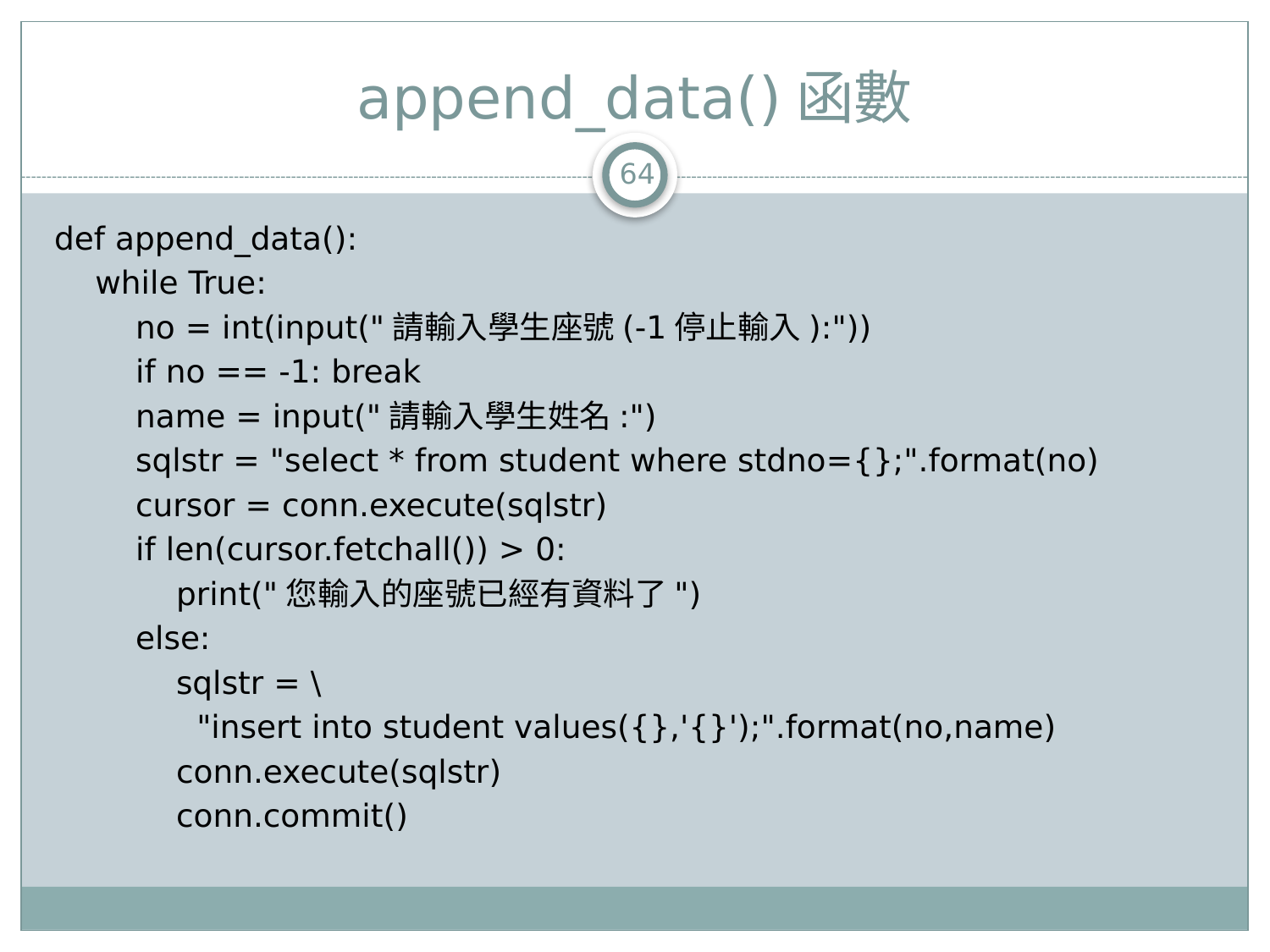

# append_data()函數
64
def append_data():
    while True:
        no = int(input("請輸入學生座號(-1停止輸入):"))
        if no == -1: break
        name = input("請輸入學生姓名:")
        sqlstr = "select * from student where stdno={};".format(no)
        cursor = conn.execute(sqlstr)
        if len(cursor.fetchall()) > 0:
            print("您輸入的座號已經有資料了")
        else:
            sqlstr = \
              "insert into student values({},'{}');".format(no,name)
            conn.execute(sqlstr)
            conn.commit()